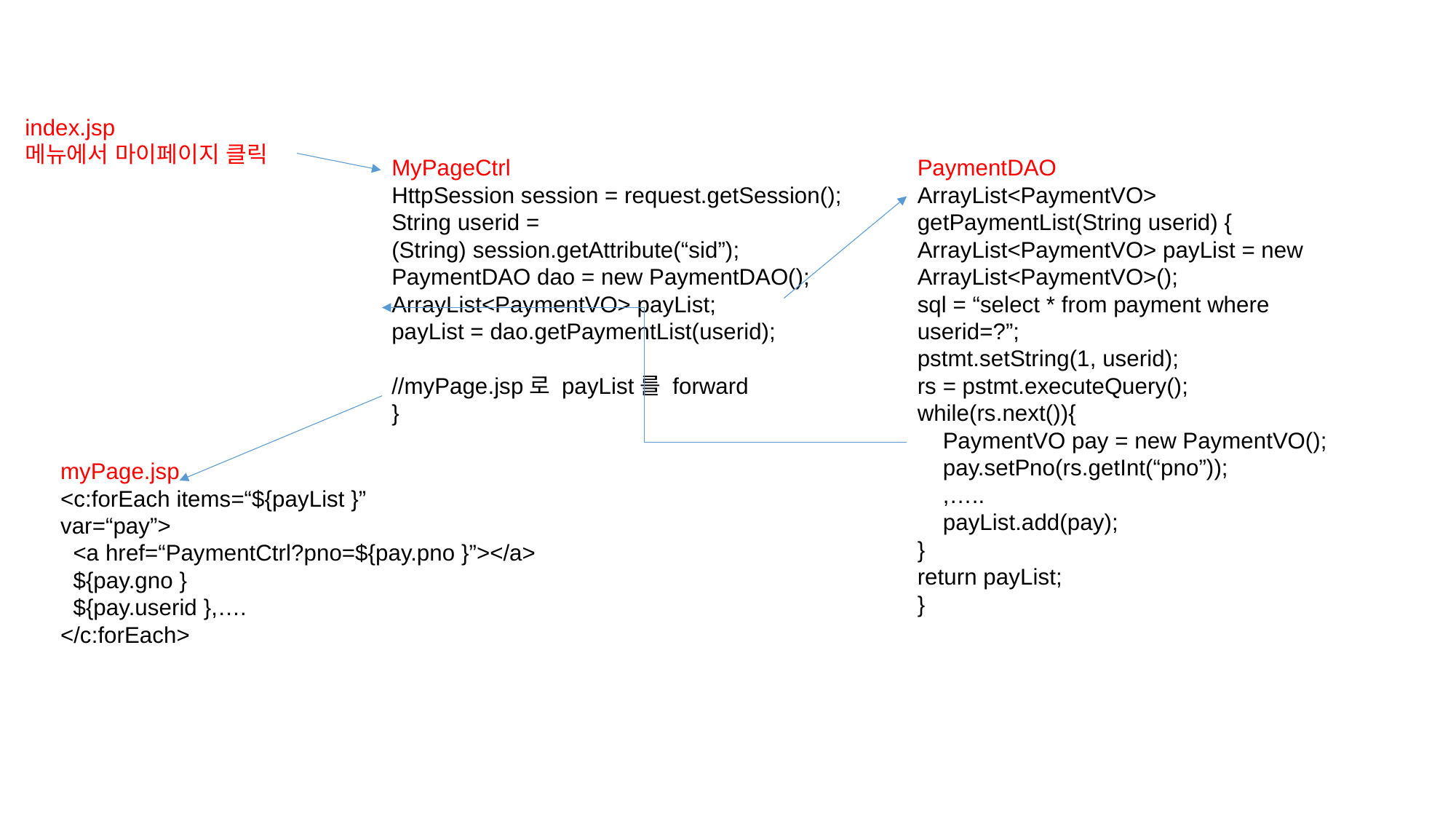

index.jsp
메뉴에서 마이페이지 클릭
PaymentDAO
ArrayList<PaymentVO> getPaymentList(String userid) {
ArrayList<PaymentVO> payList = new ArrayList<PaymentVO>();
sql = “select * from payment where userid=?”;
pstmt.setString(1, userid);
rs = pstmt.executeQuery();
while(rs.next()){
    PaymentVO pay = new PaymentVO();
    pay.setPno(rs.getInt(“pno”));
    ,…..
    payList.add(pay);
}
return payList;
}
MyPageCtrl
HttpSession session = request.getSession();
String userid =
(String) session.getAttribute(“sid”);
PaymentDAO dao = new PaymentDAO();
ArrayList<PaymentVO> payList;
payList = dao.getPaymentList(userid);

//myPage.jsp로 payList를 forward
}
myPage.jsp
<c:forEach items=“${payList }”
var=“pay”>
  <a href=“PaymentCtrl?pno=${pay.pno }”></a>
  ${pay.gno }
  ${pay.userid },….
</c:forEach>